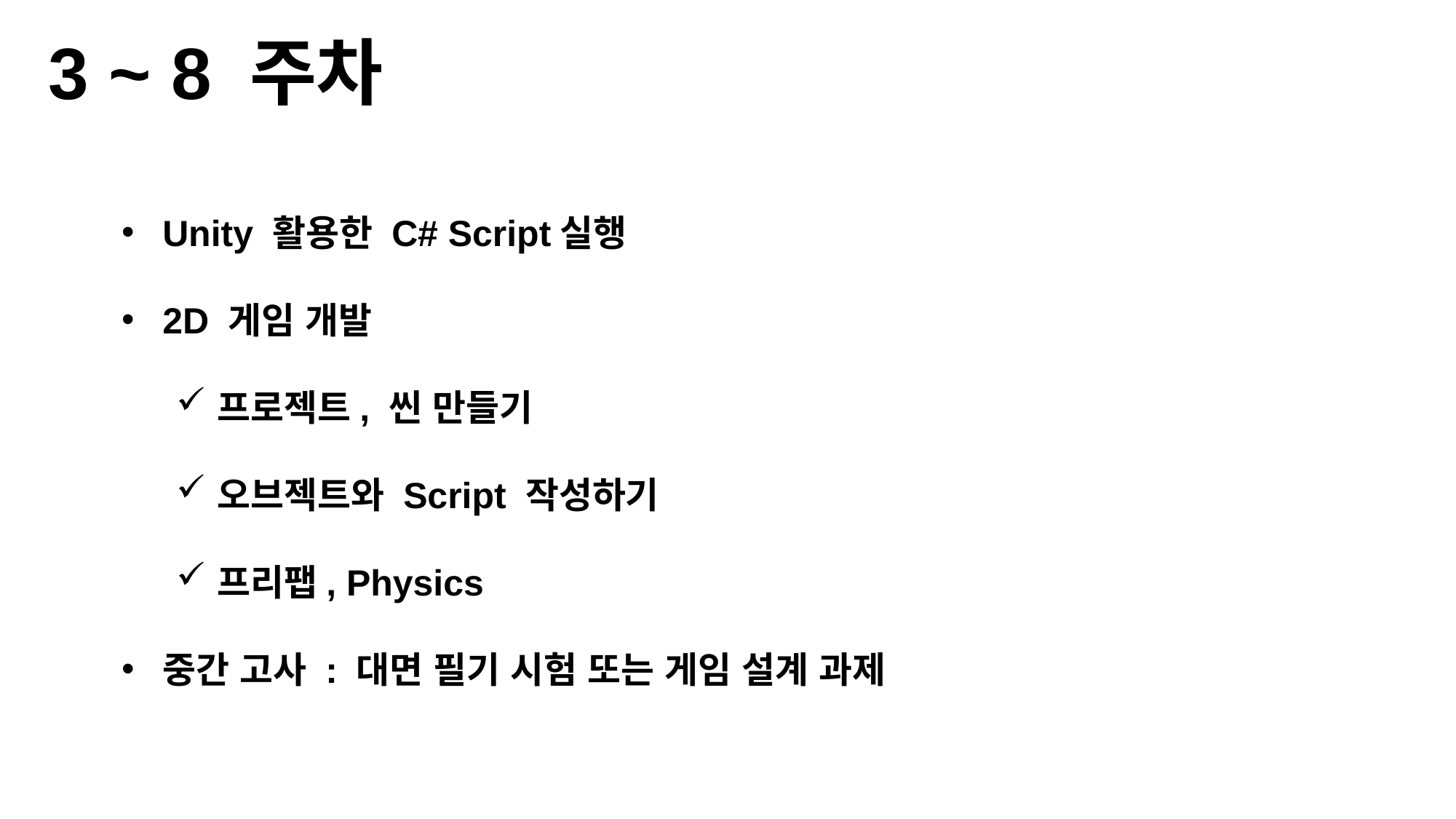

3 ~ 8 주차

Unity 활용한 C# Script실행

2D 게임 개발

프로젝트, 씬 만들기

오브젝트와 Script 작성하기

프리팹, Physics

중간 고사 : 대면 필기 시험 또는 게임 설계 과제